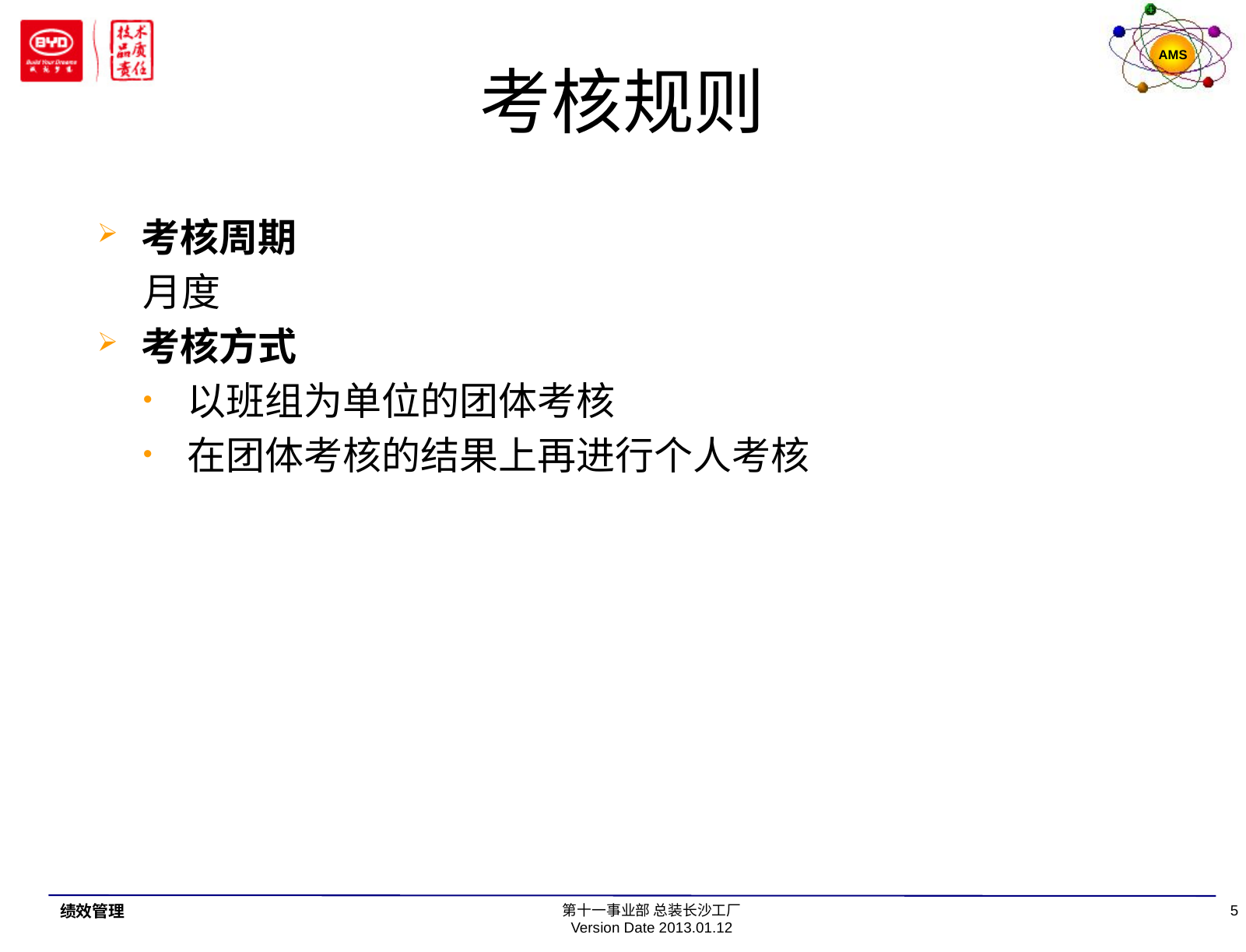

# 考核规则
考核周期
月度
考核方式
以班组为单位的团体考核
在团体考核的结果上再进行个人考核